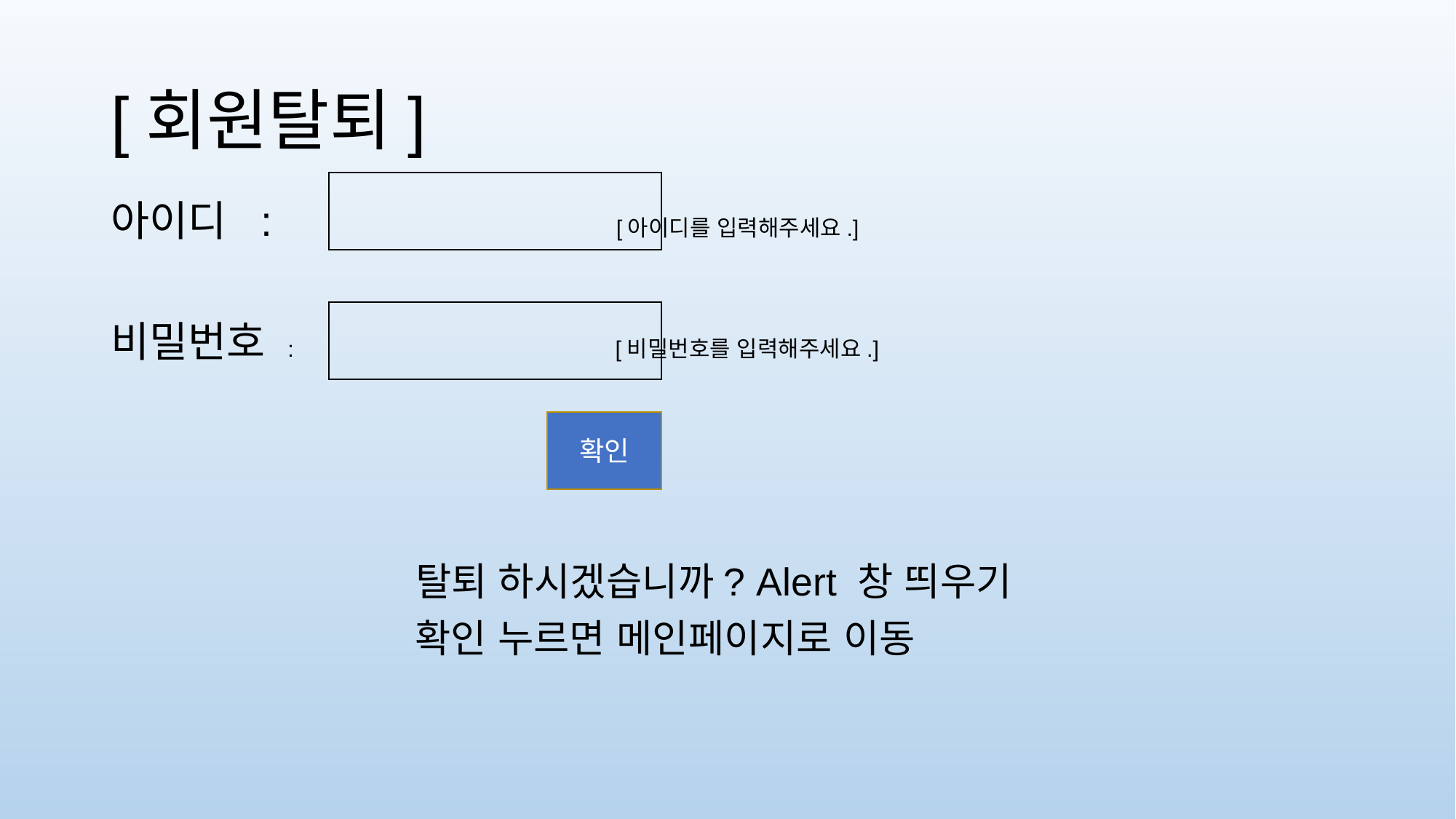

# [회원탈퇴]

아이디  :                              [아이디를 입력해주세요.]

비밀번호 :                                                    [비밀번호를 입력해주세요.]

                                               탈퇴 하시겠습니까? Alert 창 띄우기
                           확인 누르면 메인페이지로 이동

확인